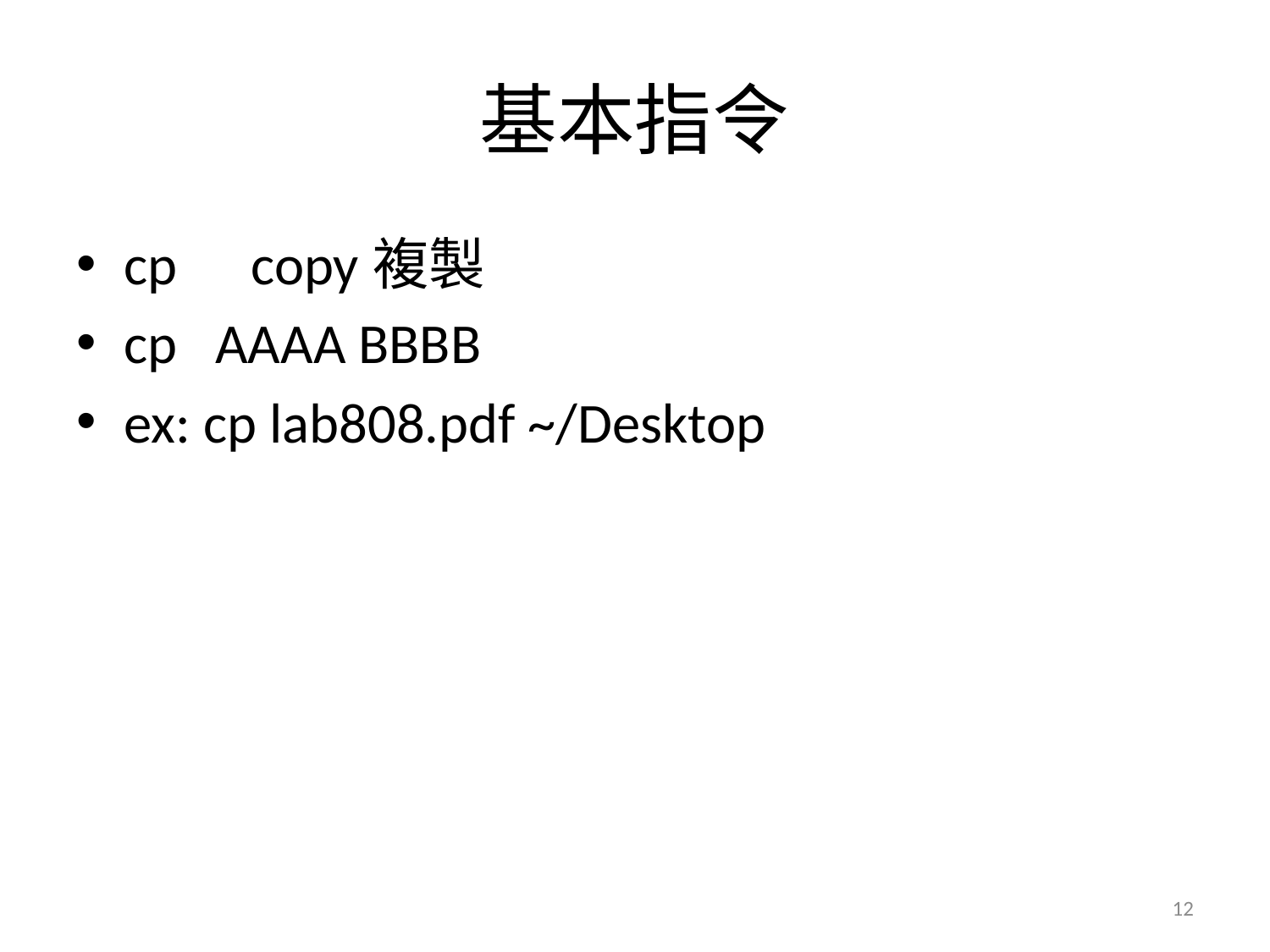

# 基本指令
cp	copy複製
cp   AAAA BBBB
ex: cp lab808.pdf ~/Desktop
12